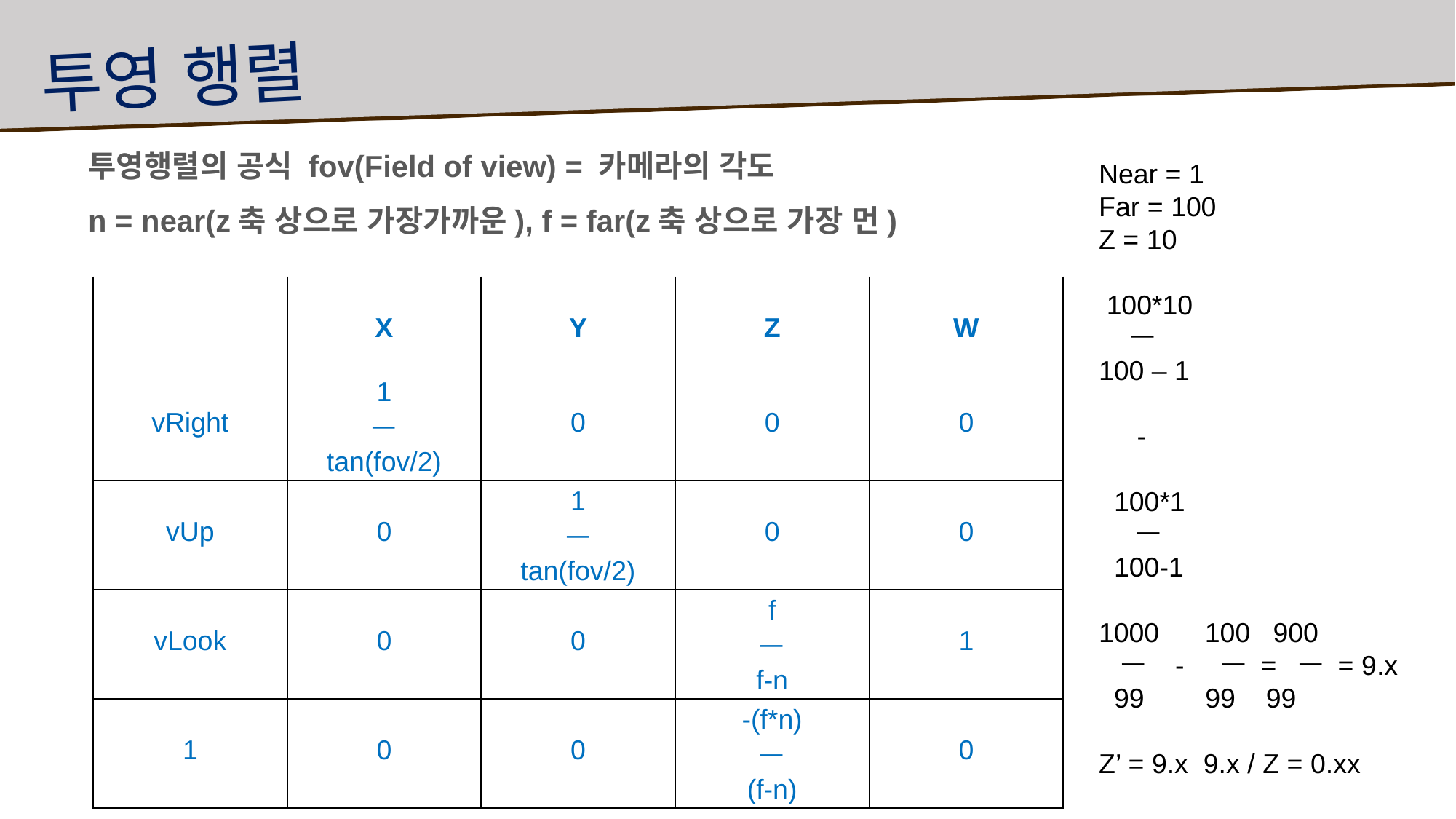

투영 행렬

투영행렬의 공식 fov(Field of view) = 카메라의 각도
n = near(z축 상으로 가장가까운), f = far(z축 상으로 가장 먼)
Near = 1
Far = 100
Z = 10

 100*10
    ㅡ
100 – 1

     -

  100*1
    ㅡ
  100-1

1000      100   900
  ㅡ   -    ㅡ =  ㅡ = 9.x
  99        99    99

Z’ = 9.x  9.x / Z = 0.xx

|  | X | Y | Z | W |
| --- | --- | --- | --- | --- |
| vRight | 1 ㅡ tan(fov/2) | 0 | 0 | 0 |
| vUp | 0 | 1 ㅡ tan(fov/2) | 0 | 0 |
| vLook | 0 | 0 | f ㅡ f-n | 1 |
| 1 | 0 | 0 | -(f\*n) ㅡ (f-n) | 0 |